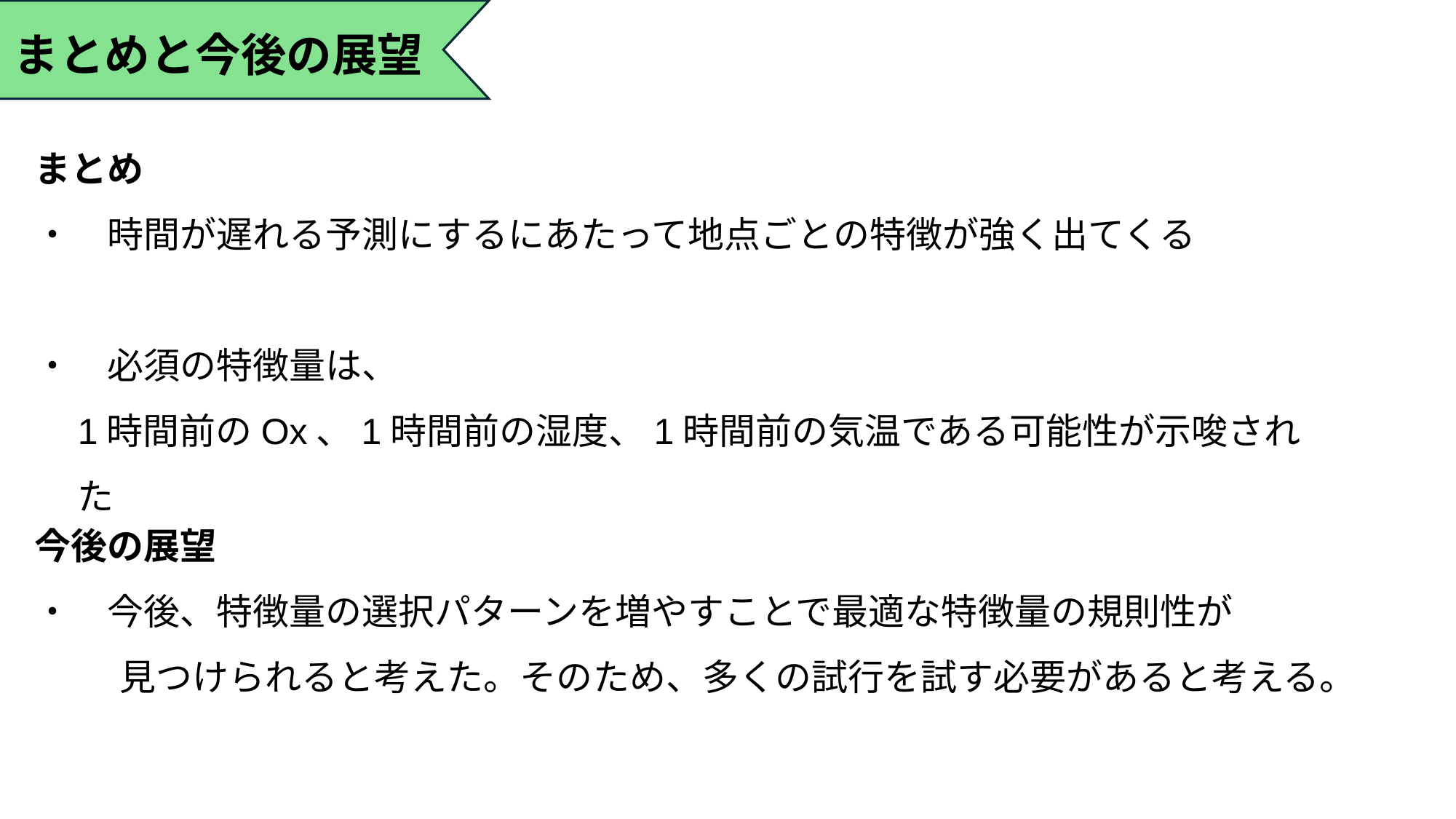

まとめと今後の展望
まとめ
・　時間が遅れる予測にするにあたって地点ごとの特徴が強く出てくる

・　必須の特徴量は、
1時間前のOx、1時間前の湿度、1時間前の気温である可能性が示唆された
今後の展望
・　今後、特徴量の選択パターンを増やすことで最適な特徴量の規則性が
見つけられると考えた。そのため、多くの試行を試す必要があると考える。